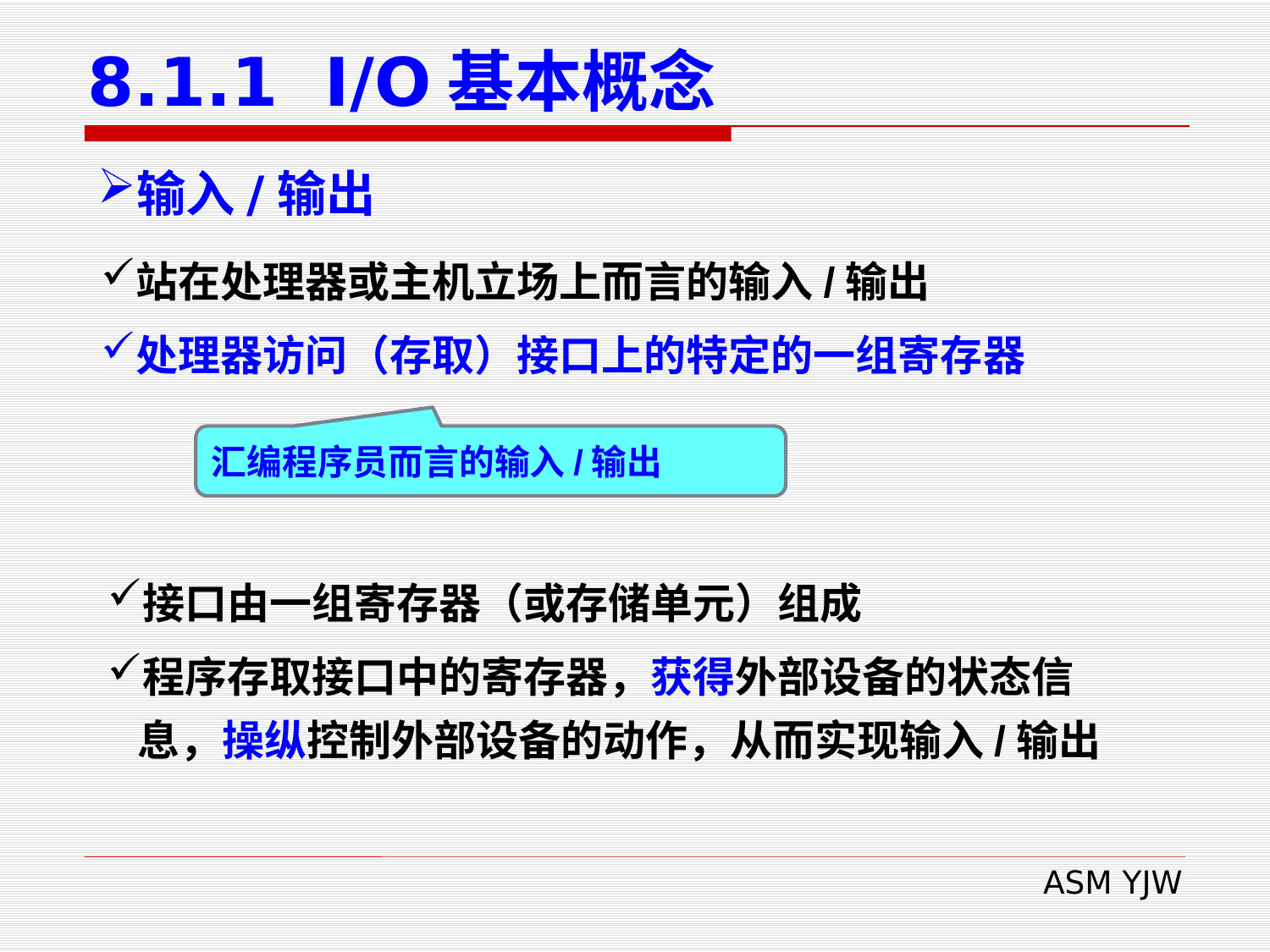

# 8.1.1  I/O基本概念
输入/输出
站在处理器或主机立场上而言的输入/输出
处理器访问（存取）接口上的特定的一组寄存器
汇编程序员而言的输入/输出
接口由一组寄存器（或存储单元）组成
程序存取接口中的寄存器，获得外部设备的状态信息，操纵控制外部设备的动作，从而实现输入/输出